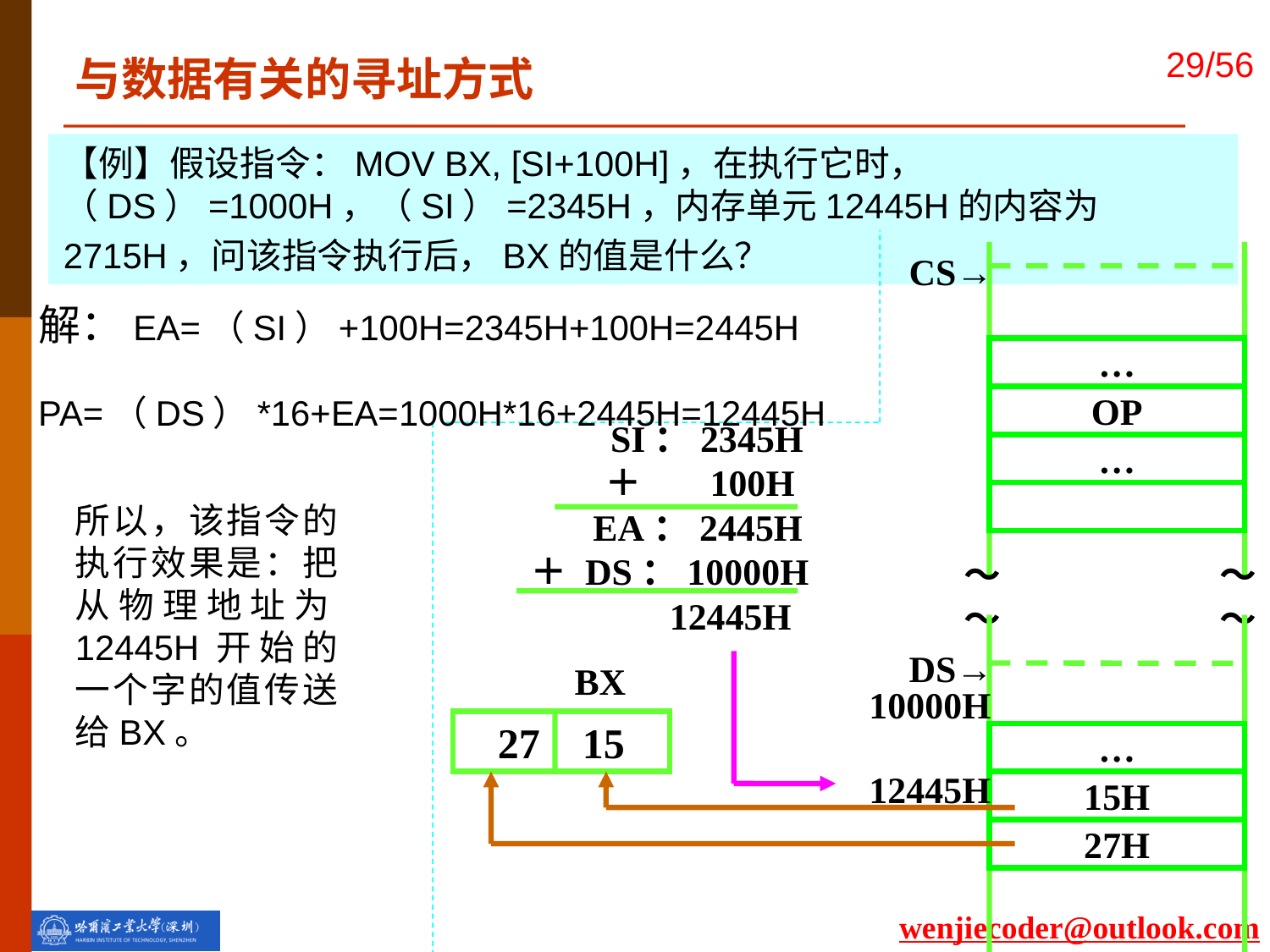

与数据有关的寻址方式
【例】假设指令：MOV BX, [SI+100H]，在执行它时，（DS）=1000H，（SI）=2345H，内存单元12445H的内容为2715H，问该指令执行后，BX的值是什么？

           CS→

…
OP
        SI：2345H
      ＋       100H
      EA：2445H
＋ DS：10000H
             12445H
…

～
～
～
～

           DS→
       BX

 10000H
27    15

…
 12445H

15H

27H

解：EA=（SI）+100H=2345H+100H=2445H
          PA=（DS）*16+EA=1000H*16+2445H=12445H
所以，该指令的执行效果是：把从物理地址为12445H开始的一个字的值传送给BX。